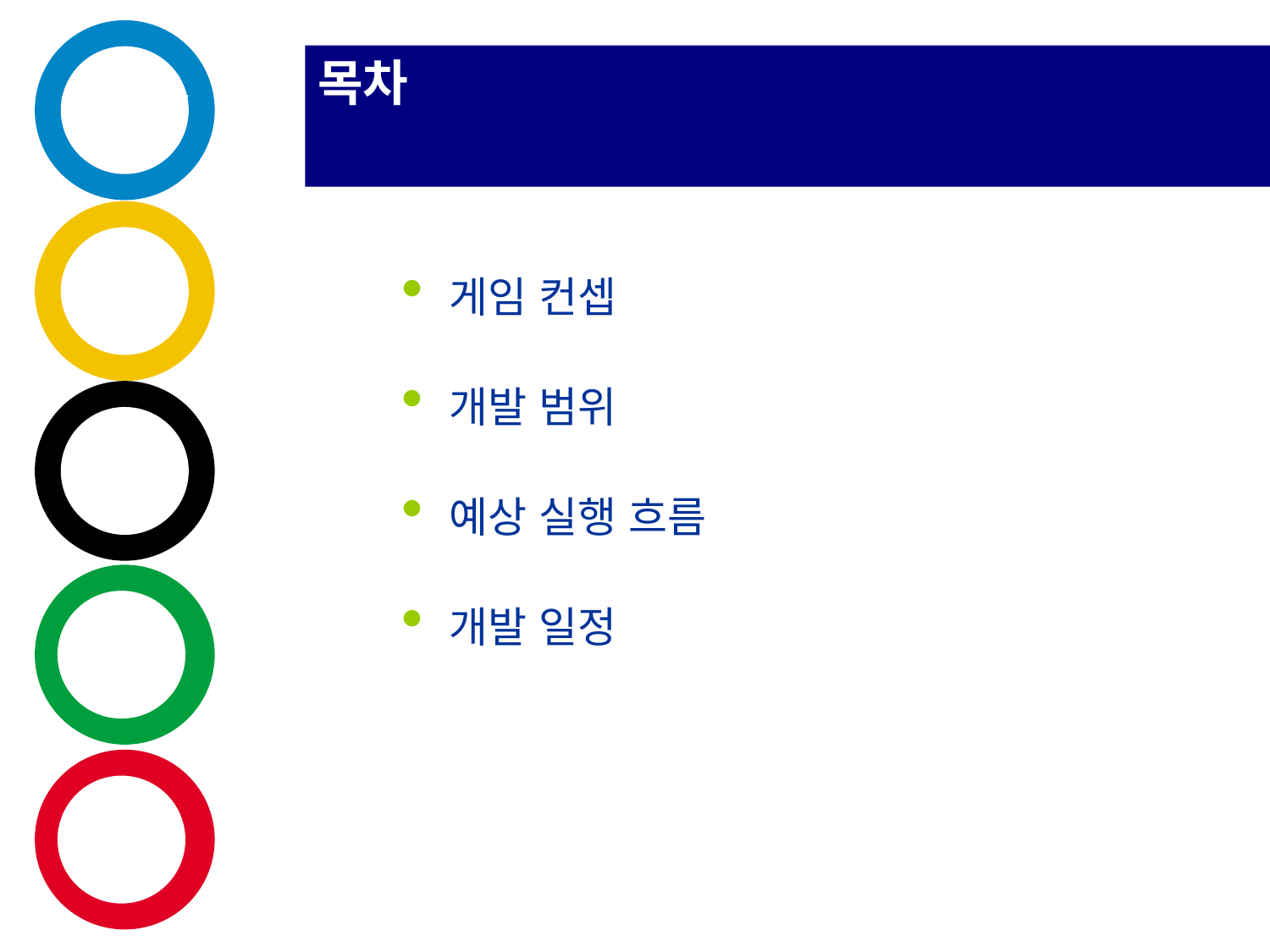

# 목차
Company LOGO
게임 컨셉
개발 범위
예상 실행 흐름
개발 일정